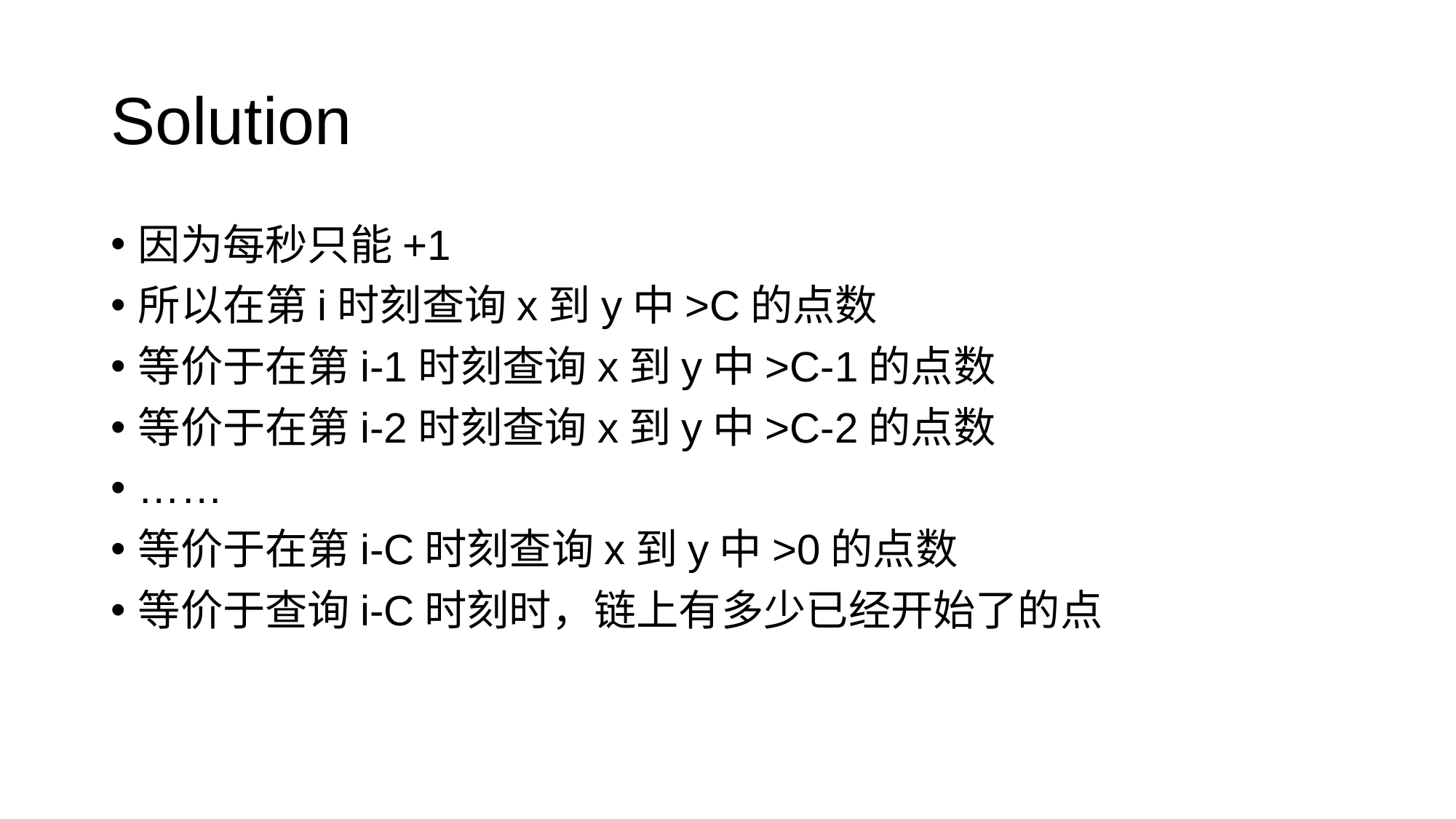

# Solution
因为每秒只能+1
所以在第i时刻查询x到y中>C的点数
等价于在第i-1时刻查询x到y中>C-1的点数
等价于在第i-2时刻查询x到y中>C-2的点数
……
等价于在第i-C时刻查询x到y中>0的点数
等价于查询i-C时刻时，链上有多少已经开始了的点